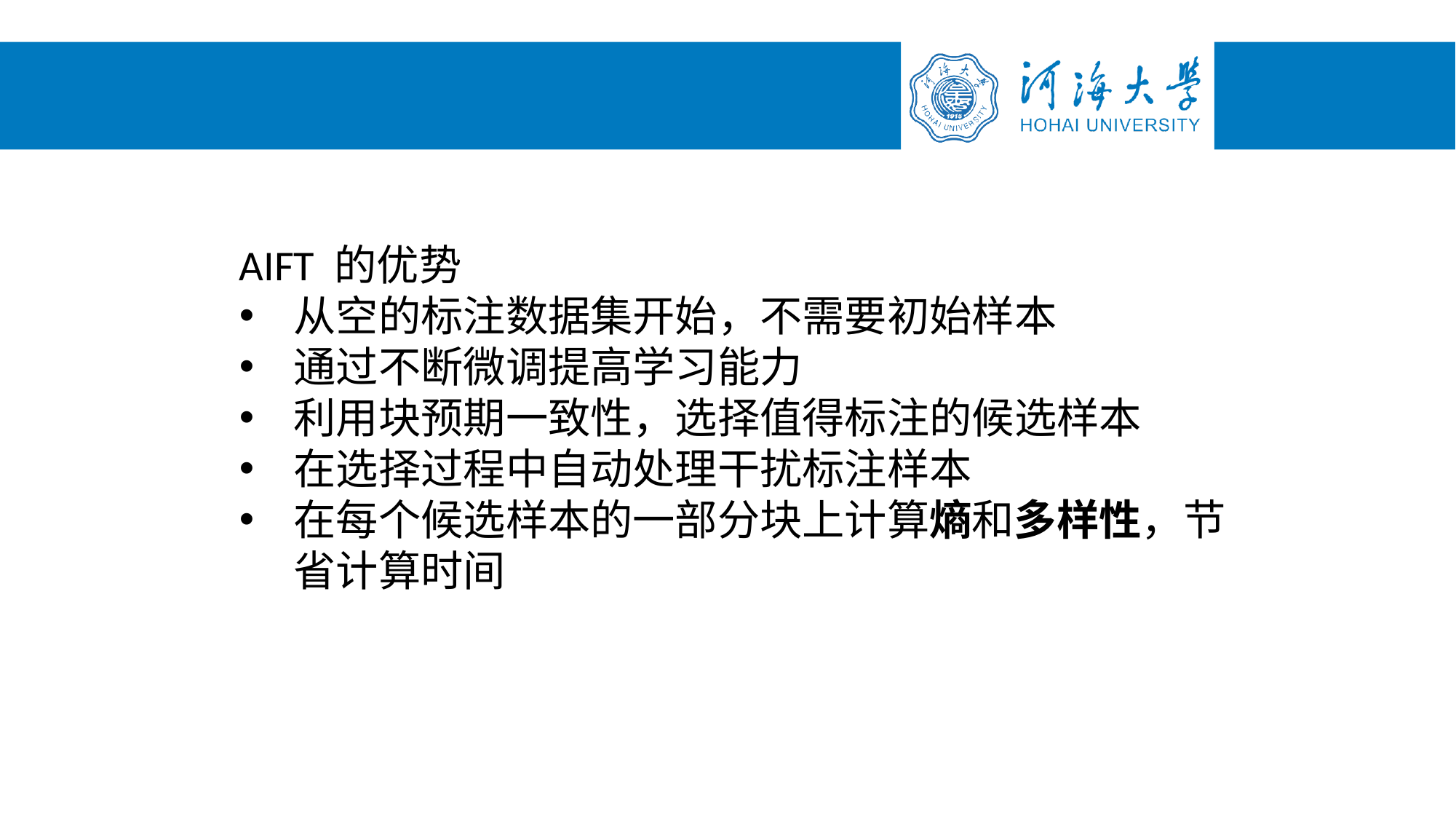

AIFT 的优势
从空的标注数据集开始，不需要初始样本
通过不断微调提高学习能力
利用块预期一致性，选择值得标注的候选样本
在选择过程中自动处理干扰标注样本
在每个候选样本的一部分块上计算熵和多样性，节省计算时间